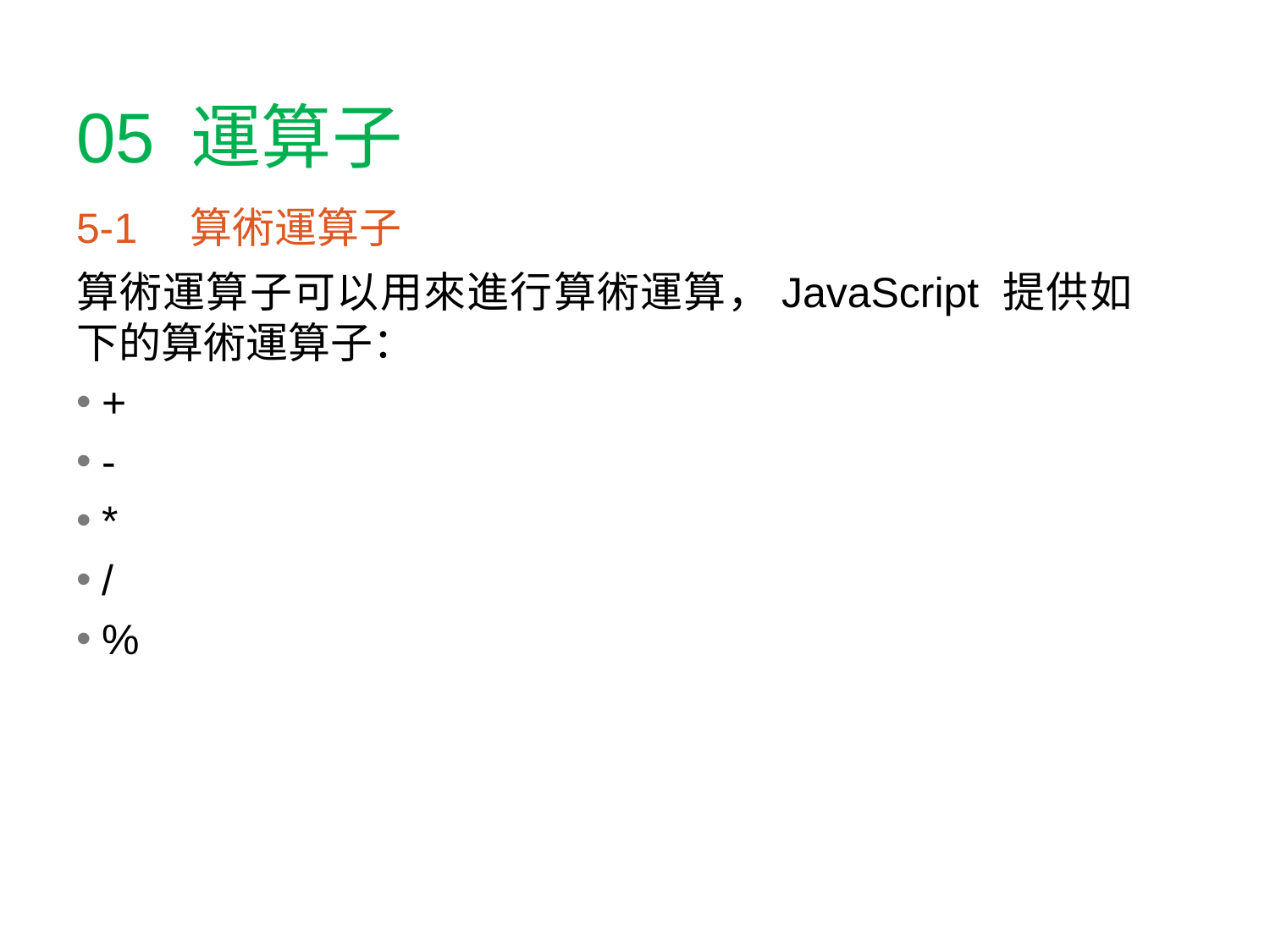

# 05 運算子
5-1　算術運算子
算術運算子可以用來進行算術運算，JavaScript 提供如下的算術運算子：
+
-
*
/
%